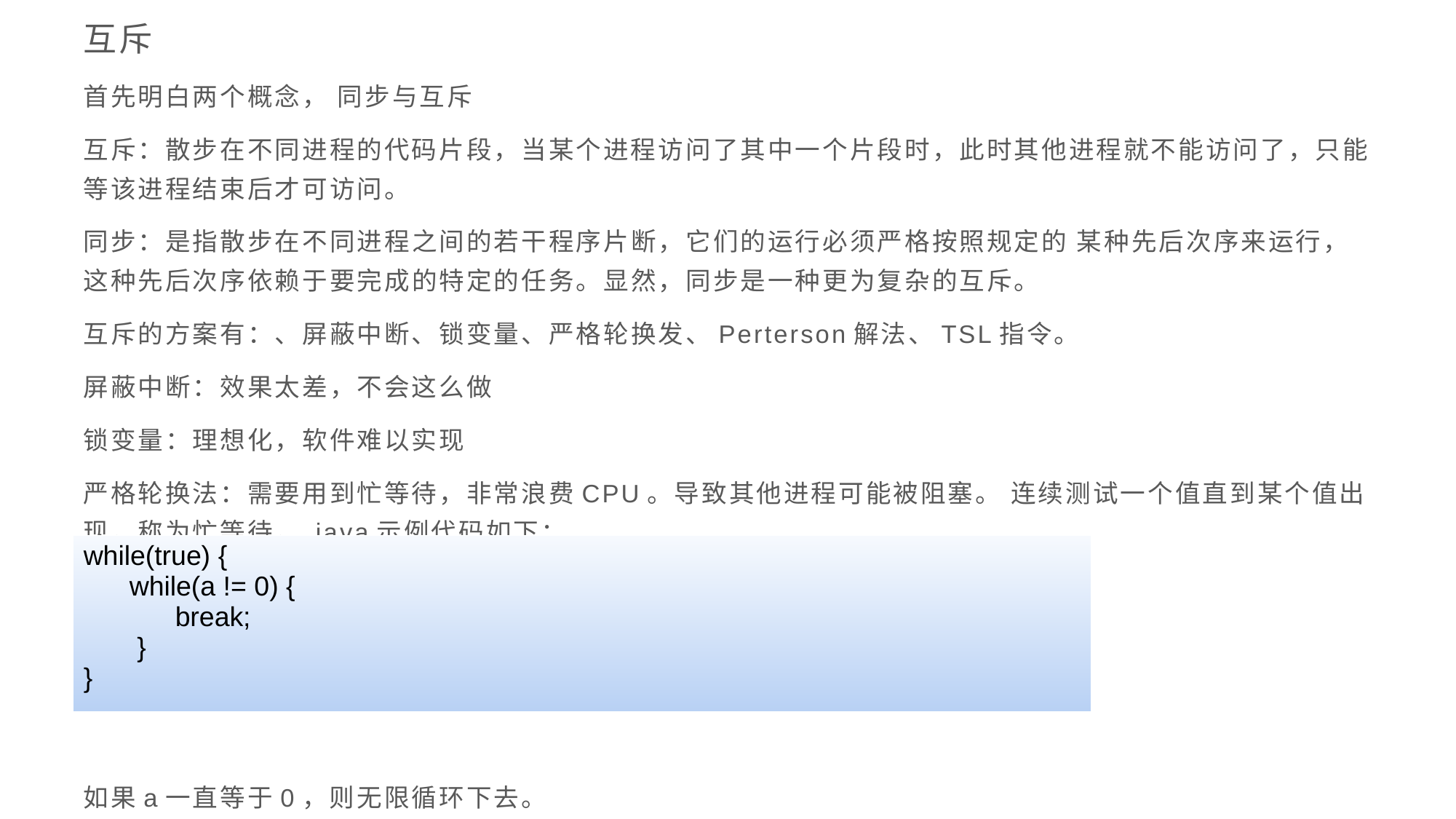

互斥
首先明白两个概念， 同步与互斥
互斥：散步在不同进程的代码片段，当某个进程访问了其中一个片段时，此时其他进程就不能访问了，只能等该进程结束后才可访问。
同步：是指散步在不同进程之间的若干程序片断，它们的运行必须严格按照规定的 某种先后次序来运行，这种先后次序依赖于要完成的特定的任务。显然，同步是一种更为复杂的互斥。
互斥的方案有：、屏蔽中断、锁变量、严格轮换发、Perterson解法、TSL指令。
屏蔽中断：效果太差，不会这么做
锁变量：理想化，软件难以实现
严格轮换法：需要用到忙等待，非常浪费CPU。导致其他进程可能被阻塞。 连续测试一个值直到某个值出现，称为忙等待， java示例代码如下：

如果a一直等于0，则无限循环下去。

| while(true) { while(a != 0) { break; } } |
| --- |